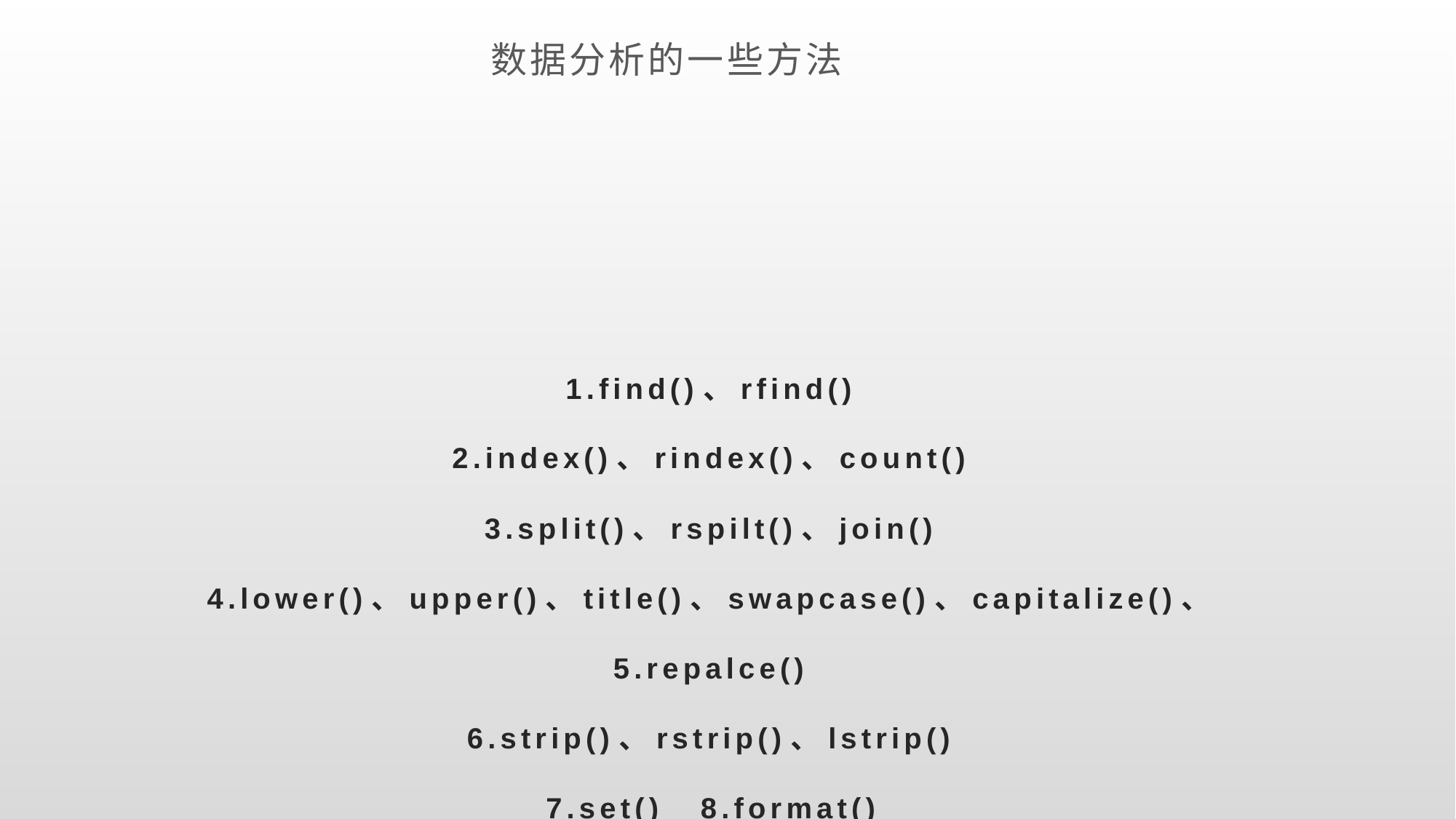

数据分析的一些方法
# 1.find()、rfind() 2.index()、rindex()、count() 3.split()、rspilt()、join() 4.lower()、upper()、title()、swapcase()、capitalize()、 5.repalce() 6.strip()、rstrip()、lstrip() 7.set()   8.format()